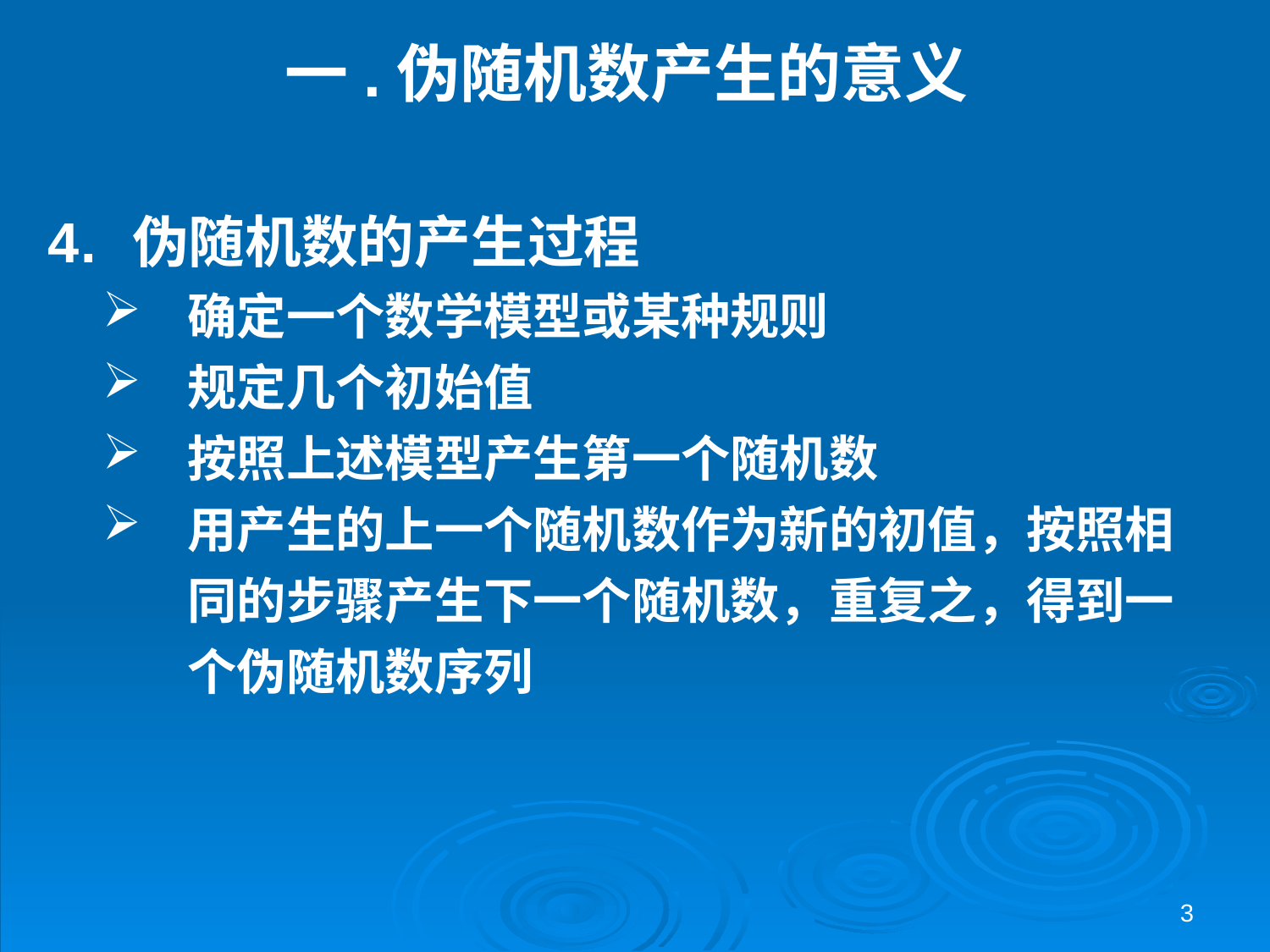

# 一.伪随机数产生的意义
伪随机数的产生过程
确定一个数学模型或某种规则
规定几个初始值
按照上述模型产生第一个随机数
用产生的上一个随机数作为新的初值，按照相同的步骤产生下一个随机数，重复之，得到一个伪随机数序列
3